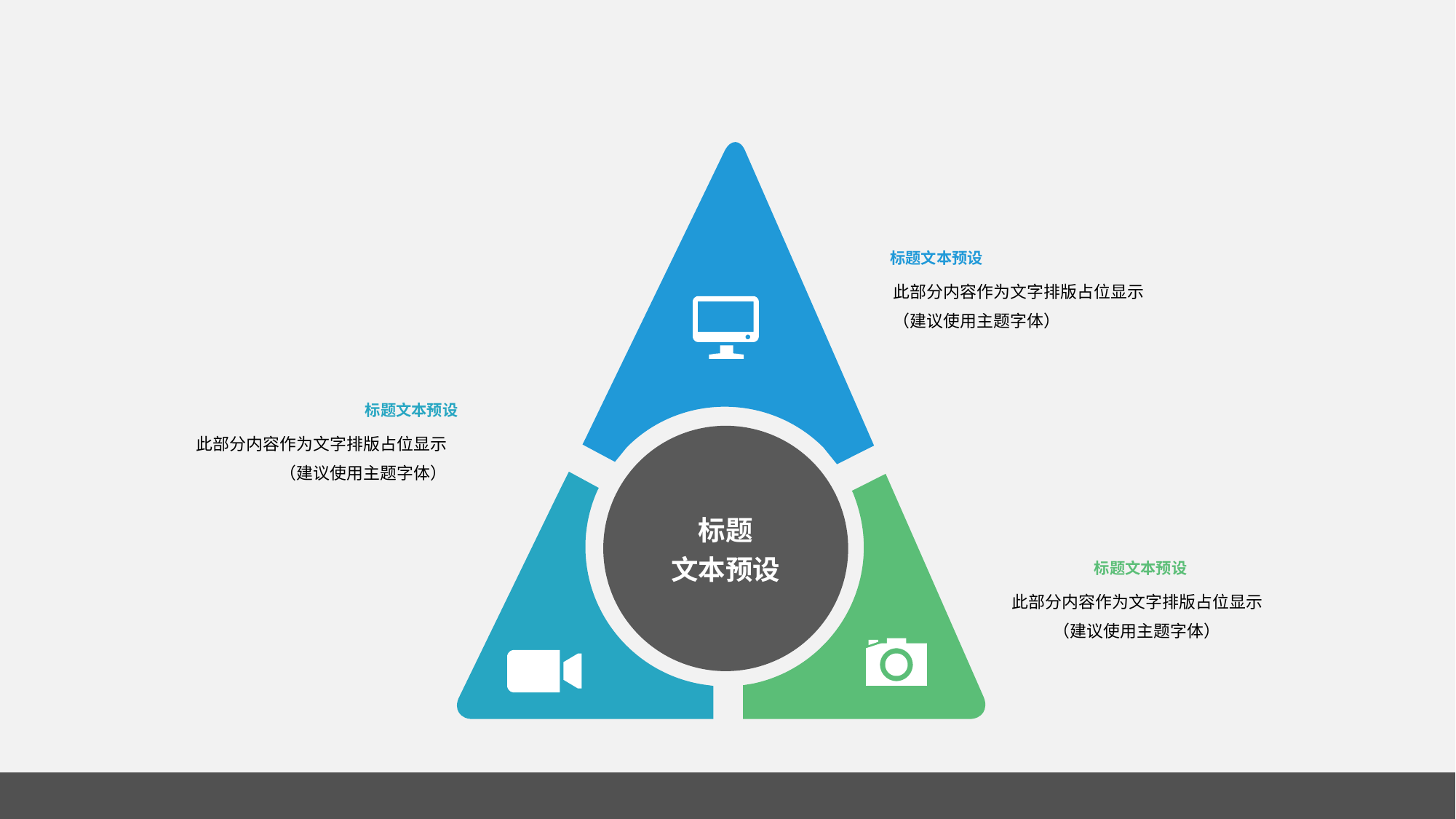

标题
文本预设

 标题文本预设
此部分内容作为文字排版占位显示
（建议使用主题字体）
 标题文本预设
此部分内容作为文字排版占位显示
（建议使用主题字体）
 标题文本预设
此部分内容作为文字排版占位显示
（建议使用主题字体）